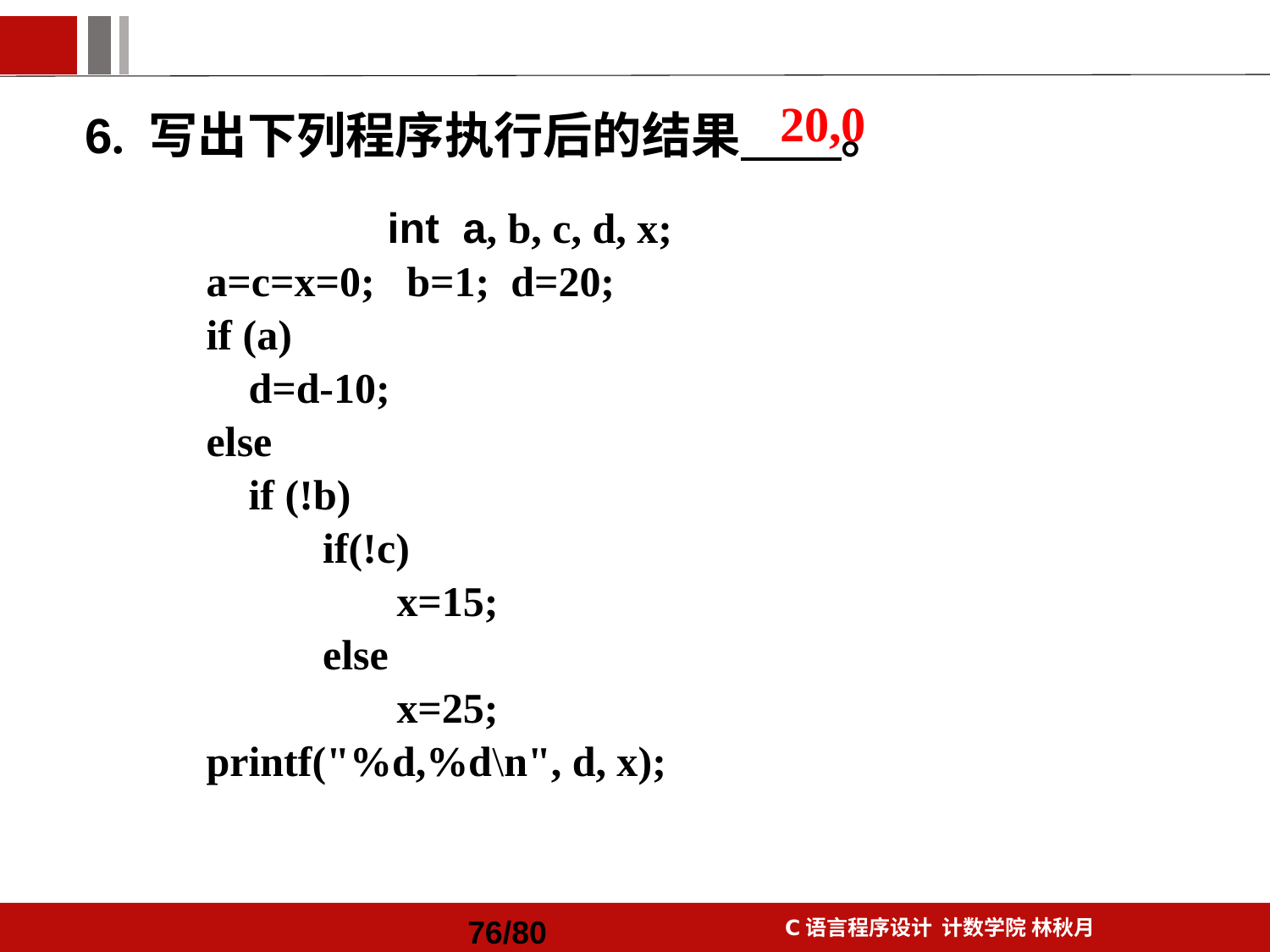

# 6. 写出下列程序执行后的结果         。
 20,0
		 int  a, b, c, d, x;
        a=c=x=0;   b=1;  d=20;
        if (a)
        	d=d-10;
        else
           	if (!b)
                   if(!c)
                 	  x=15;
                   else
                 	  x=25;
        printf("%d,%d\n", d, x);